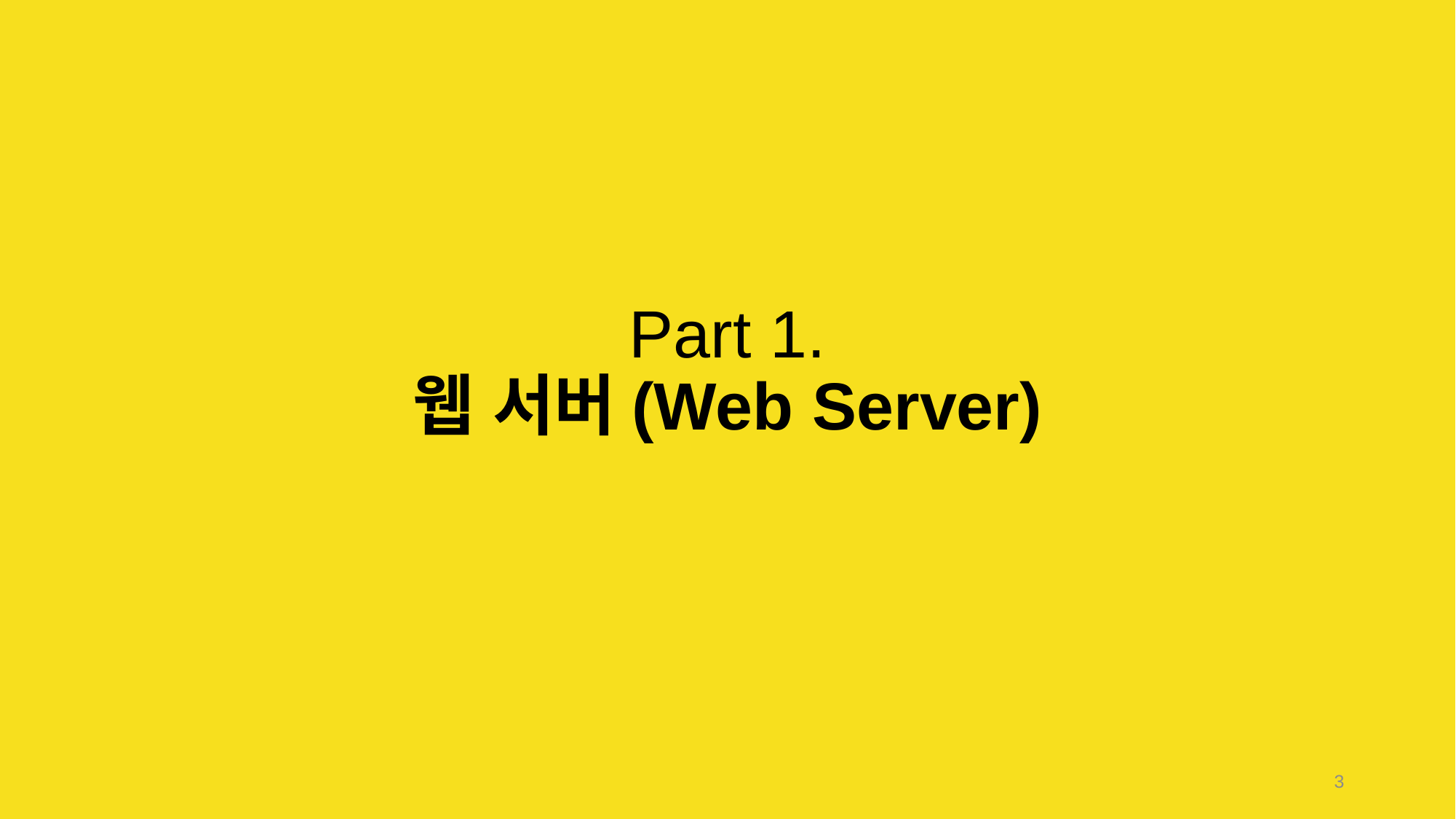

# Part 1. 웹 서버(Web Server)
3